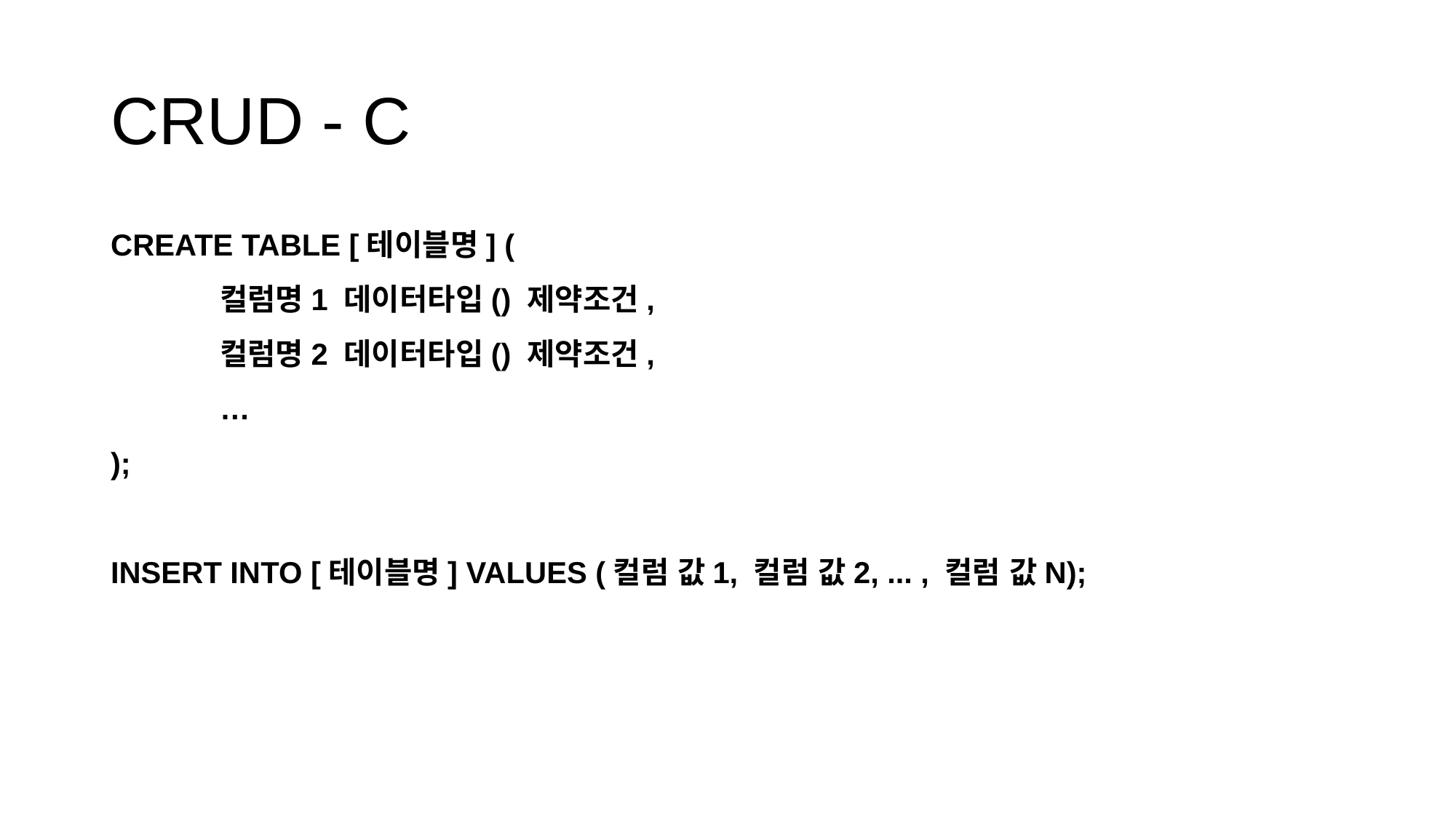

# CRUD - C
CREATE TABLE [테이블명] (
	컬럼명1 데이터타입() 제약조건,
	컬럼명2 데이터타입() 제약조건,
	…
);

INSERT INTO [테이블명] VALUES (컬럼 값1, 컬럼 값2, ... , 컬럼 값N);